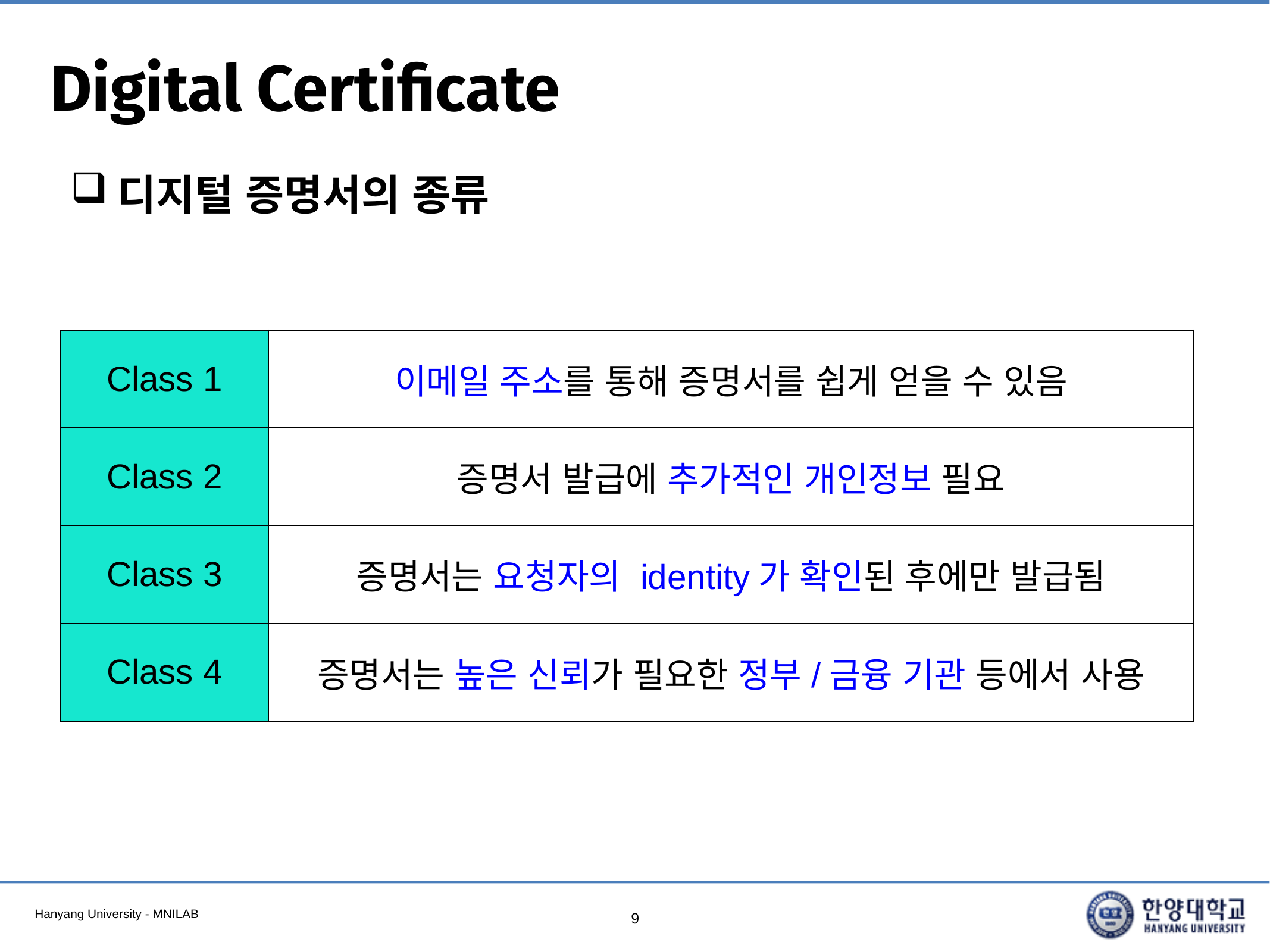

# Digital Certificate
디지털 증명서의 종류
| Class 1 | 이메일 주소를 통해 증명서를 쉽게 얻을 수 있음 |
| --- | --- |
| Class 2 | 증명서 발급에 추가적인 개인정보 필요 |
| Class 3 | 증명서는 요청자의 identity가 확인된 후에만 발급됨 |
| Class 4 | 증명서는 높은 신뢰가 필요한 정부/금융 기관 등에서 사용 |
9